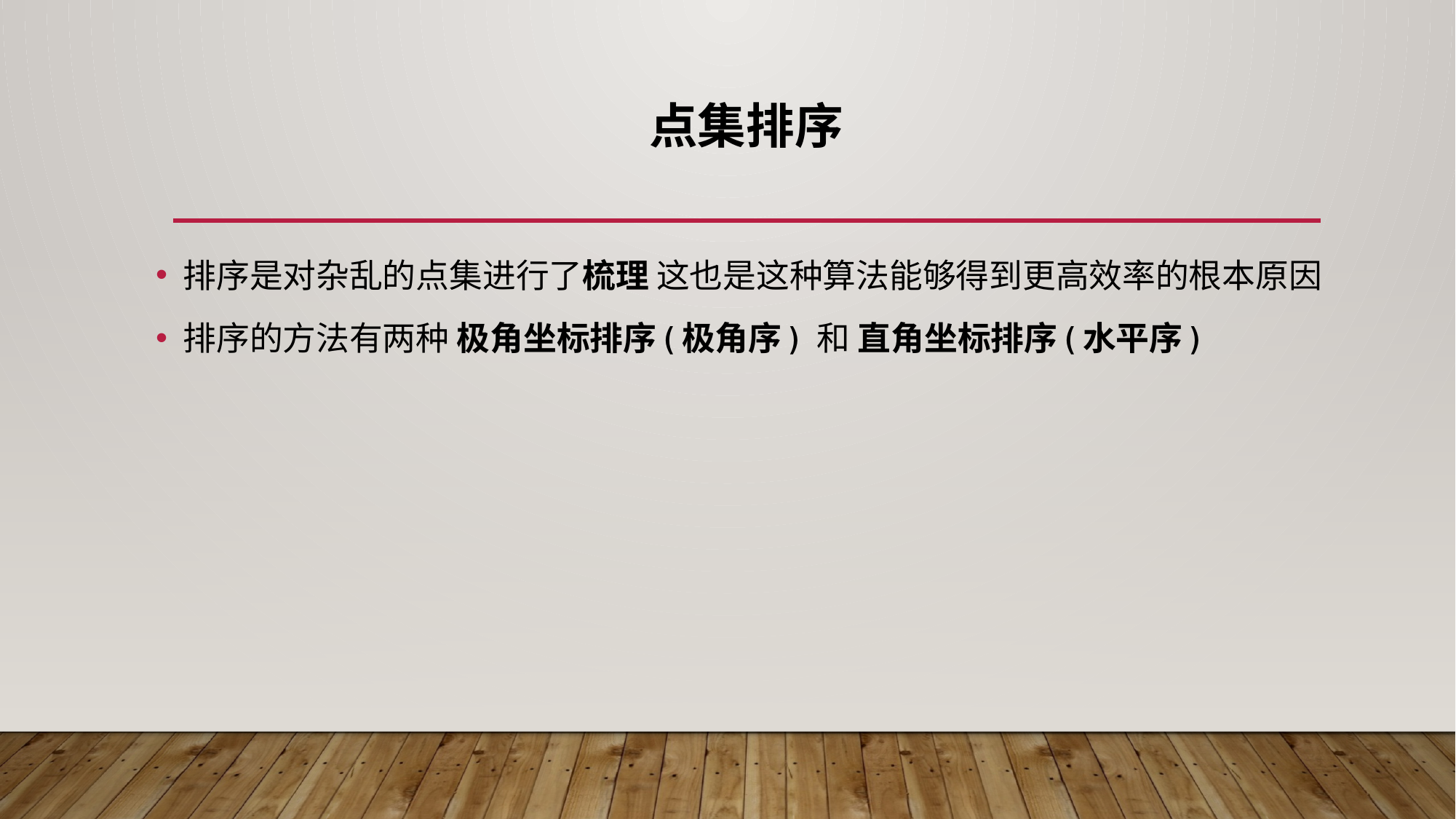

# 点集排序
排序是对杂乱的点集进行了梳理 这也是这种算法能够得到更高效率的根本原因
排序的方法有两种 极角坐标排序(极角序) 和 直角坐标排序(水平序)